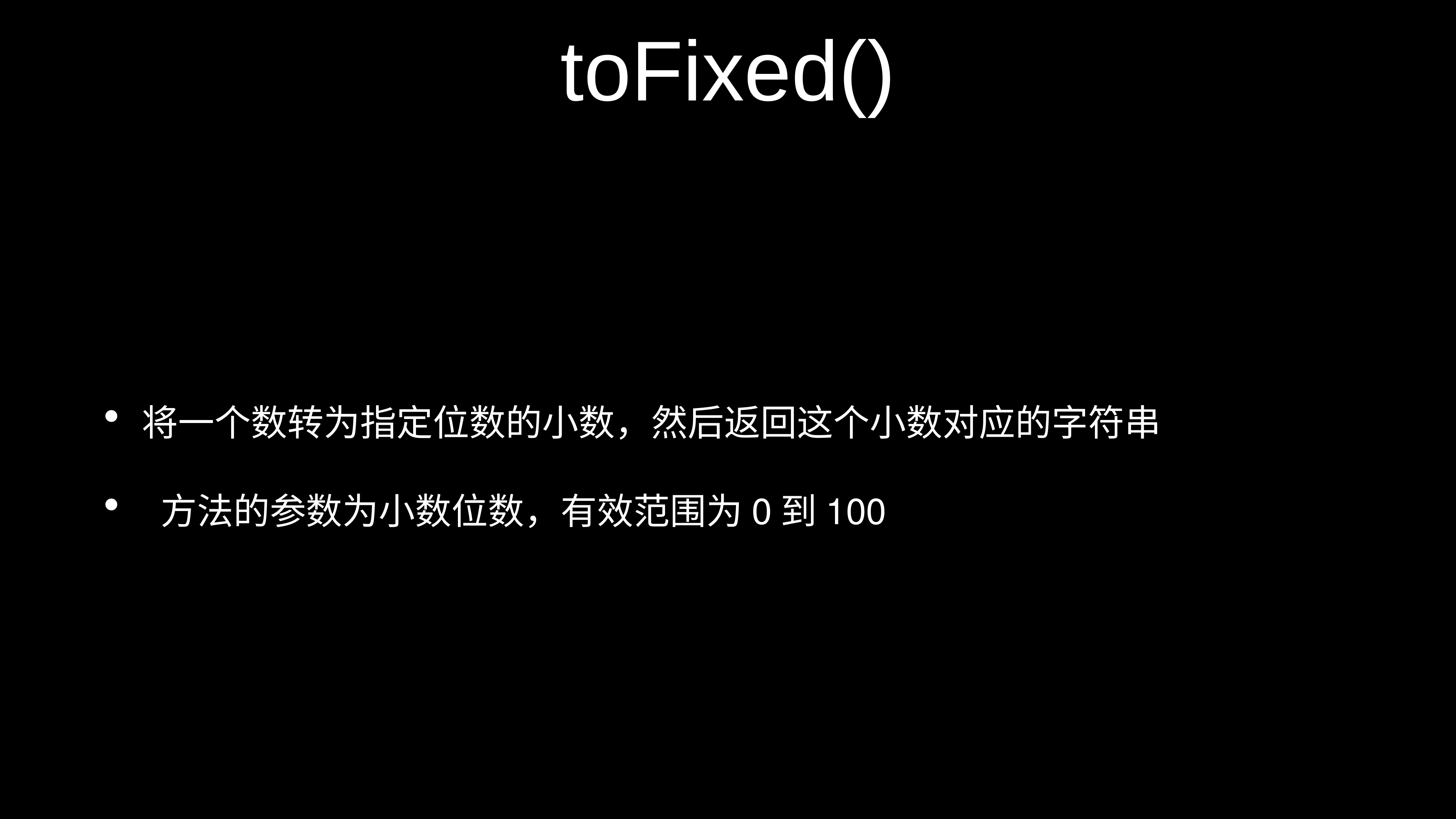

# toFixed()
将一个数转为指定位数的小数，然后返回这个小数对应的字符串
 方法的参数为小数位数，有效范围为0到100